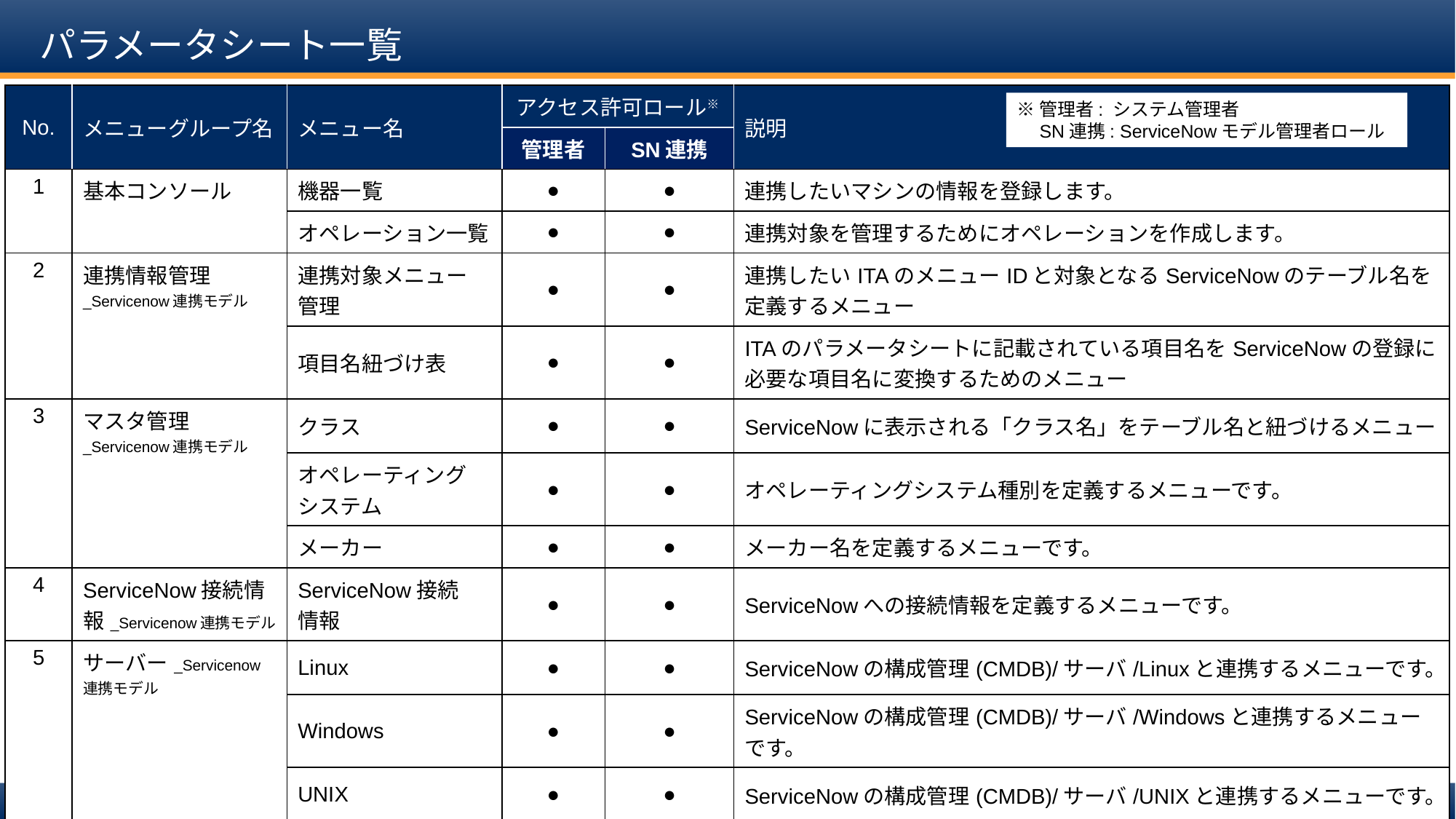

# パラメータシート一覧
| No. | メニューグループ名 | メニュー名 | アクセス許可ロール※ |  | 説明 |
| --- | --- | --- | --- | --- | --- |
|  |  |  | 管理者 | SN連携 |  |
| 1 | 基本コンソール | 機器一覧 | ● | ● | 連携したいマシンの情報を登録します。 |
|  |  | オペレーション一覧 | ● | ● | 連携対象を管理するためにオペレーションを作成します。 |
| 2 | 連携情報管理\_Servicenow連携モデル | 連携対象メニュー 管理 | ● | ● | 連携したいITAのメニューIDと対象となるServiceNowのテーブル名を定義するメニュー |
|  |  | 項目名紐づけ表 | ● | ● | ITAのパラメータシートに記載されている項目名をServiceNowの登録に必要な項目名に変換するためのメニュー |
| 3 | マスタ管理\_Servicenow連携モデル | クラス | ● | ● | ServiceNowに表示される「クラス名」をテーブル名と紐づけるメニュー |
|  |  | オペレーティング システム | ● | ● | オペレーティングシステム種別を定義するメニューです。 |
|  |  | メーカー | ● | ● | メーカー名を定義するメニューです。 |
| 4 | ServiceNow接続情報\_Servicenow連携モデル | ServiceNow接続 情報 | ● | ● | ServiceNowへの接続情報を定義するメニューです。 |
| 5 | サーバー\_Servicenow連携モデル | Linux | ● | ● | ServiceNowの構成管理(CMDB)/サーバ/Linuxと連携するメニューです。 |
|  |  | Windows | ● | ● | ServiceNowの構成管理(CMDB)/サーバ/Windowsと連携するメニューです。 |
|  |  | UNIX | ● | ● | ServiceNowの構成管理(CMDB)/サーバ/UNIXと連携するメニューです。 |
※管理者: システム管理者
　SN連携: ServiceNowモデル管理者ロール